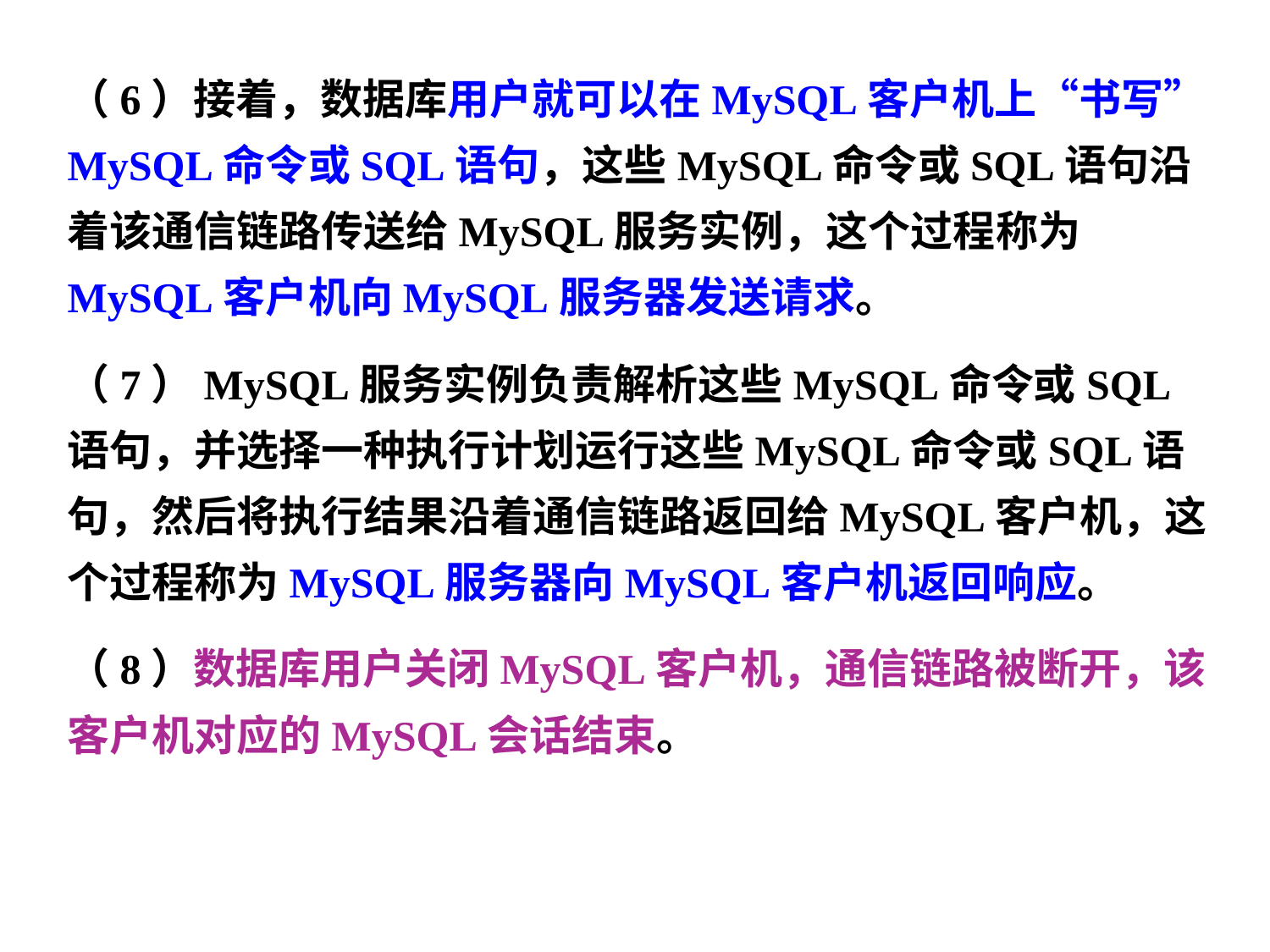

（6）接着，数据库用户就可以在MySQL客户机上“书写”MySQL命令或SQL语句，这些MySQL命令或SQL语句沿着该通信链路传送给MySQL服务实例，这个过程称为MySQL客户机向MySQL服务器发送请求。
（7）MySQL服务实例负责解析这些MySQL命令或SQL语句，并选择一种执行计划运行这些MySQL命令或SQL语句，然后将执行结果沿着通信链路返回给MySQL客户机，这个过程称为MySQL服务器向MySQL客户机返回响应。
（8）数据库用户关闭MySQL客户机，通信链路被断开，该客户机对应的MySQL会话结束。